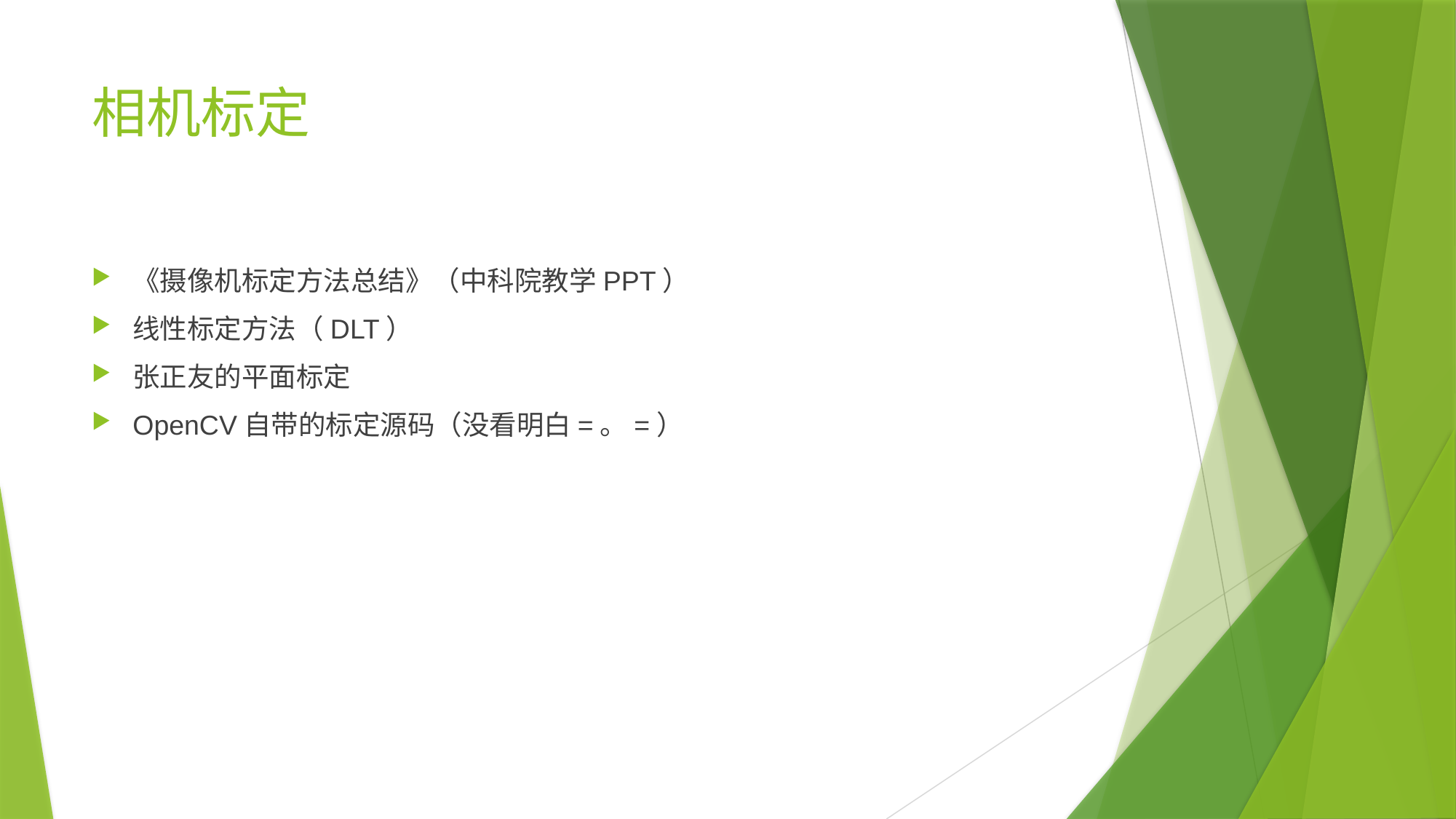

# 相机标定
《摄像机标定方法总结》（中科院教学PPT）
线性标定方法（DLT）
张正友的平面标定
OpenCV自带的标定源码（没看明白=。=）